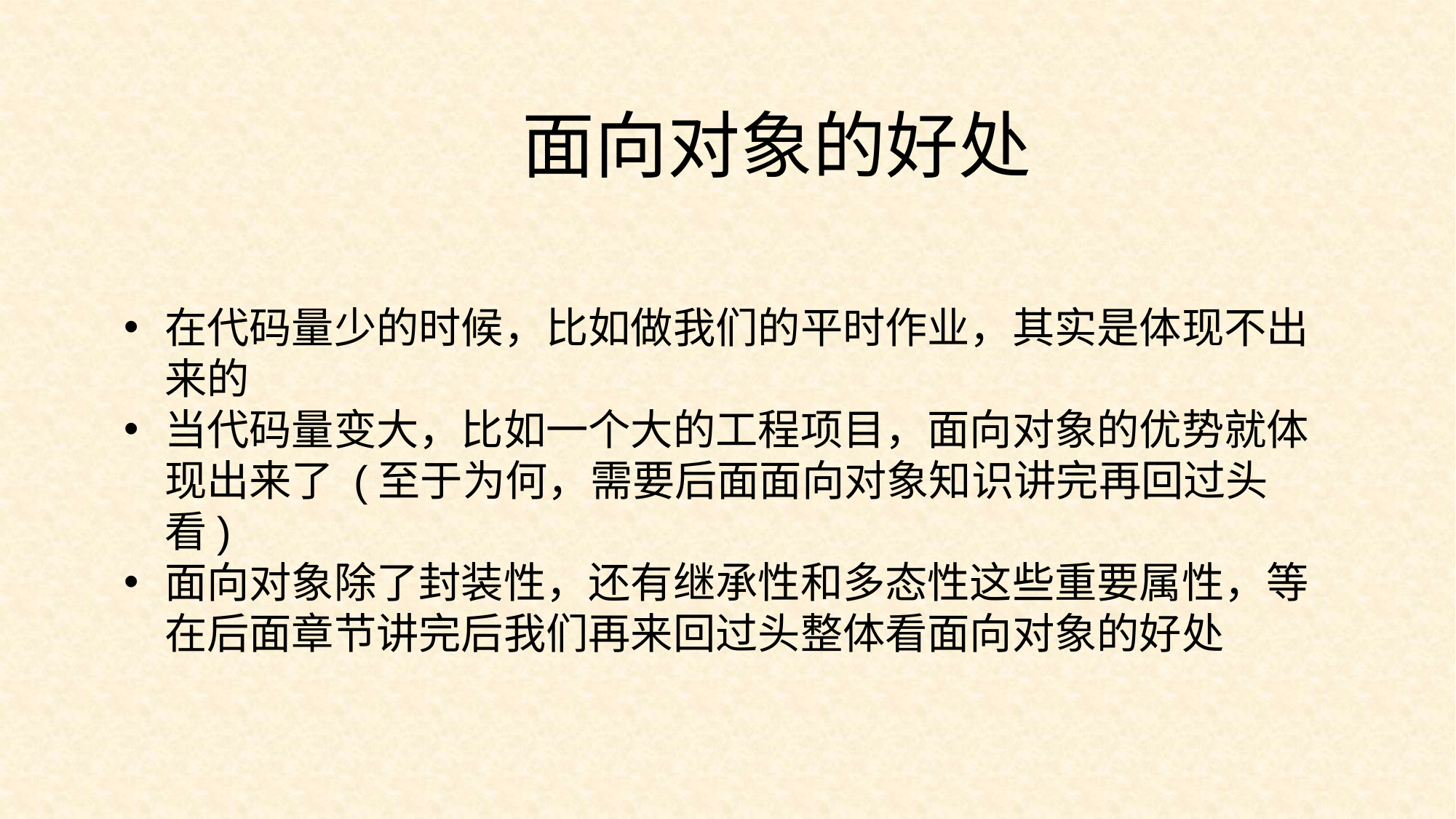

面向对象的好处
在代码量少的时候，比如做我们的平时作业，其实是体现不出来的
当代码量变大，比如一个大的工程项目，面向对象的优势就体现出来了 (至于为何，需要后面面向对象知识讲完再回过头看)
面向对象除了封装性，还有继承性和多态性这些重要属性，等在后面章节讲完后我们再来回过头整体看面向对象的好处